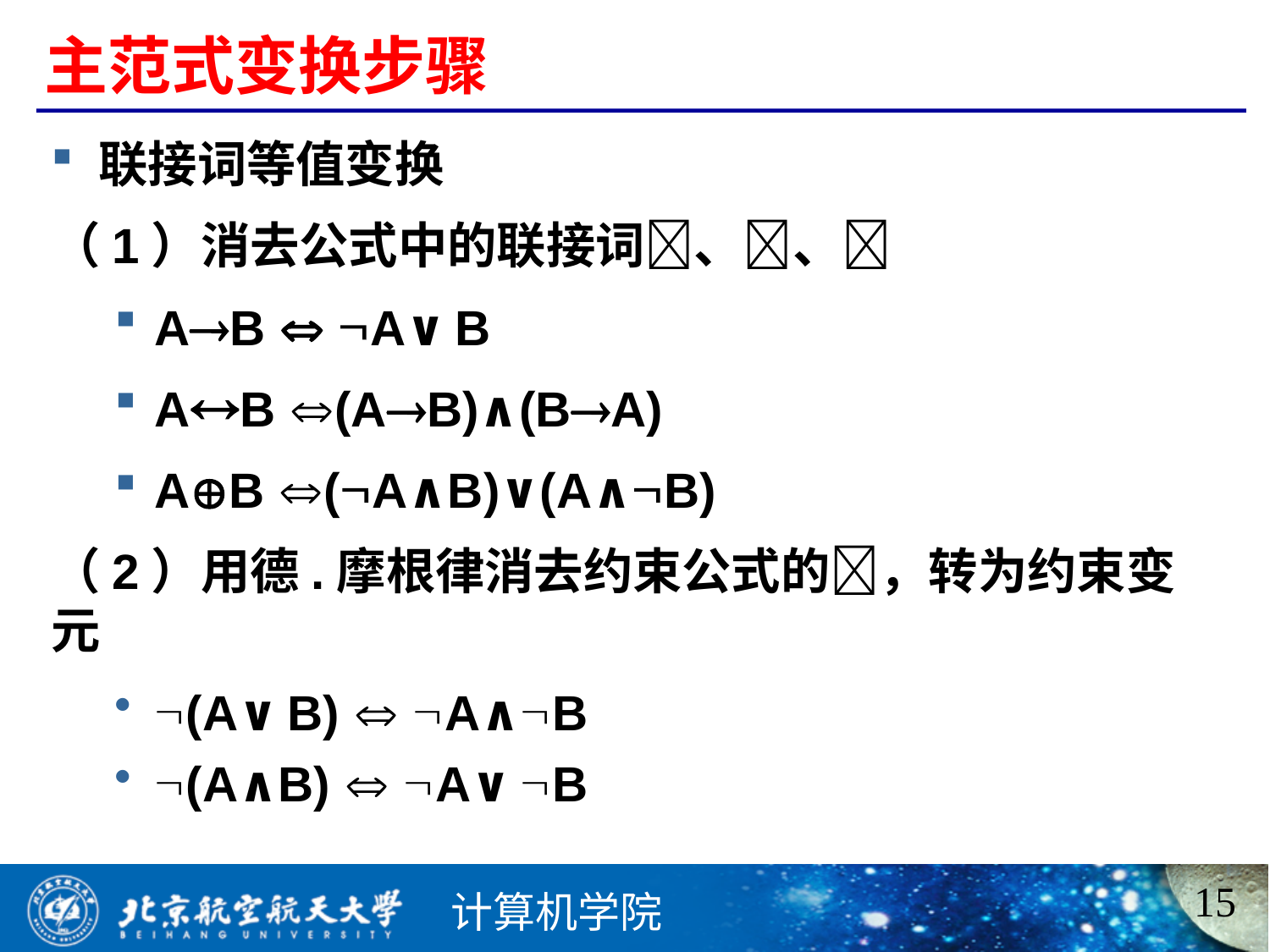

# 主范式变换步骤
联接词等值变换
（1）消去公式中的联接词→、↔、⊕
A→B ⇔ ¬A∨B
A↔B ⇔(A→B)∧(B→A)
A⊕B ⇔(¬A∧B)∨(A∧¬B)
（2）用德.摩根律消去约束公式的¬，转为约束变元
¬(A∨B) ⇔ ¬A∧¬B
¬(A∧B) ⇔ ¬A∨¬B